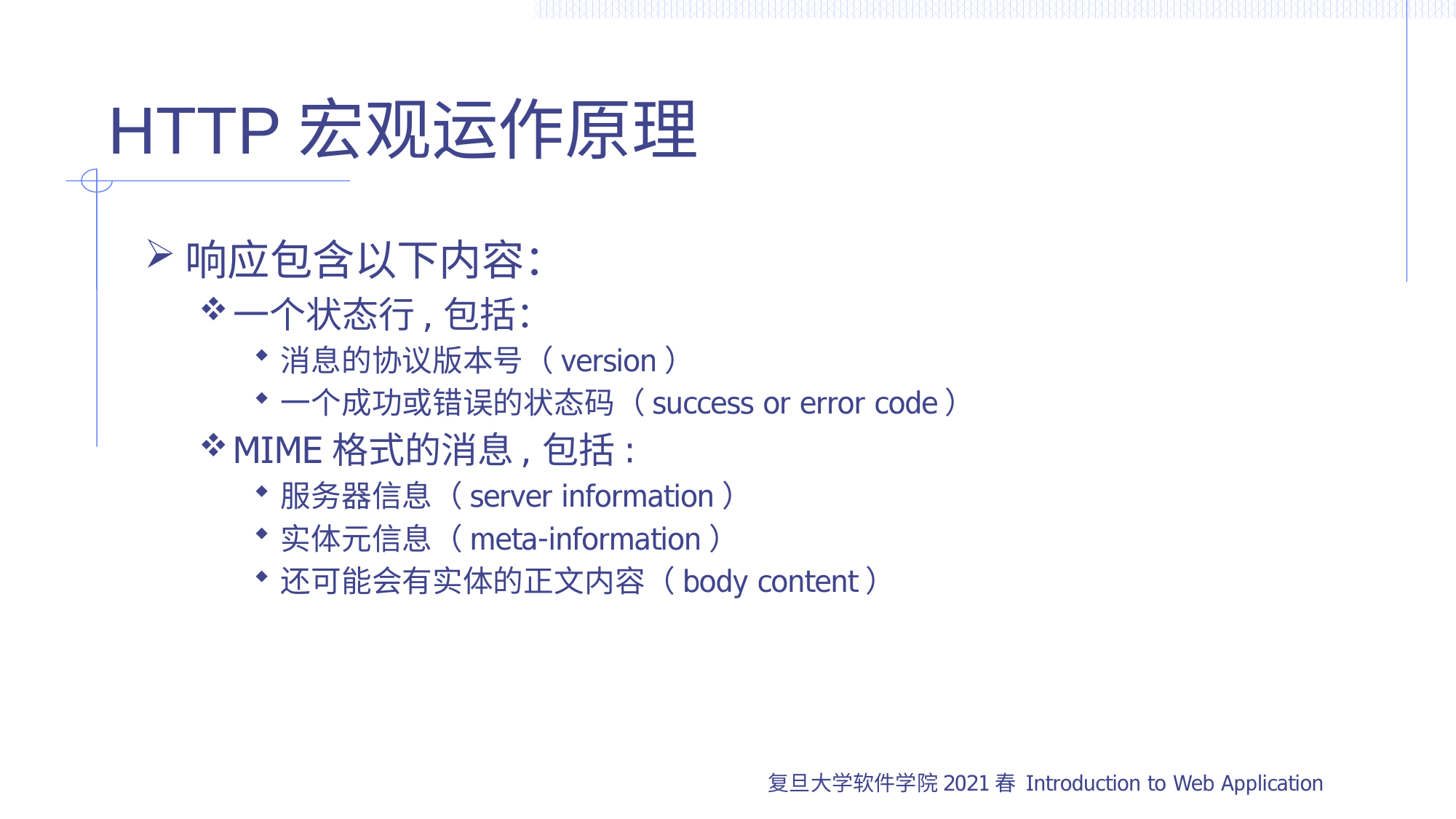

# HTTP宏观运作原理
响应包含以下内容：
一个状态行,包括：
消息的协议版本号（version）
一个成功或错误的状态码（success or error code）
MIME格式的消息,包括:
服务器信息（server information）
实体元信息（meta-information）
还可能会有实体的正文内容（body content）